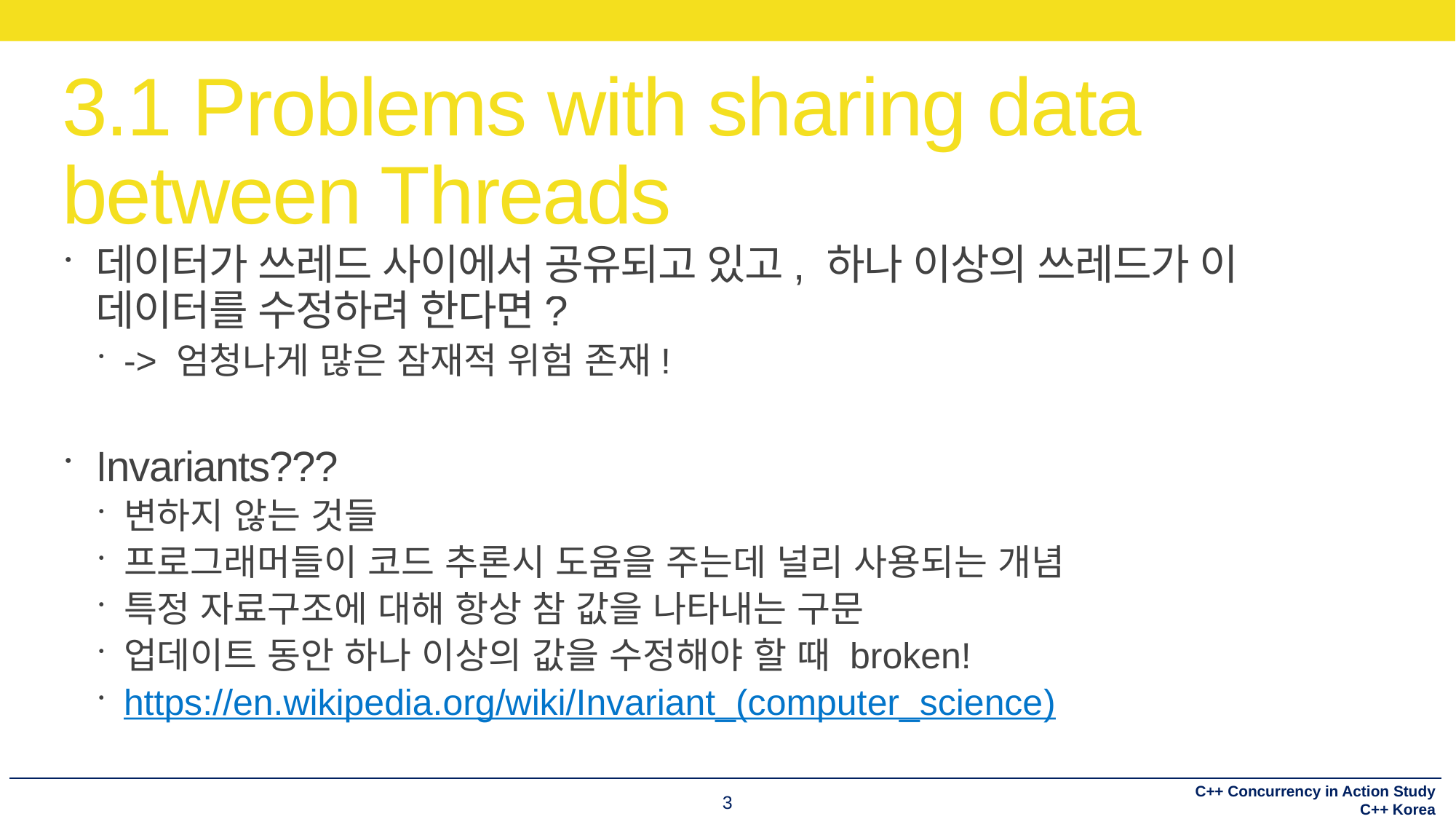

# 3.1 Problems with sharing data between Threads
데이터가 쓰레드 사이에서 공유되고 있고, 하나 이상의 쓰레드가 이 데이터를 수정하려 한다면?
-> 엄청나게 많은 잠재적 위험 존재!

Invariants???
변하지 않는 것들
프로그래머들이 코드 추론시 도움을 주는데 널리 사용되는 개념
특정 자료구조에 대해 항상 참 값을 나타내는 구문
업데이트 동안 하나 이상의 값을 수정해야 할 때 broken!
https://en.wikipedia.org/wiki/Invariant_(computer_science)

3